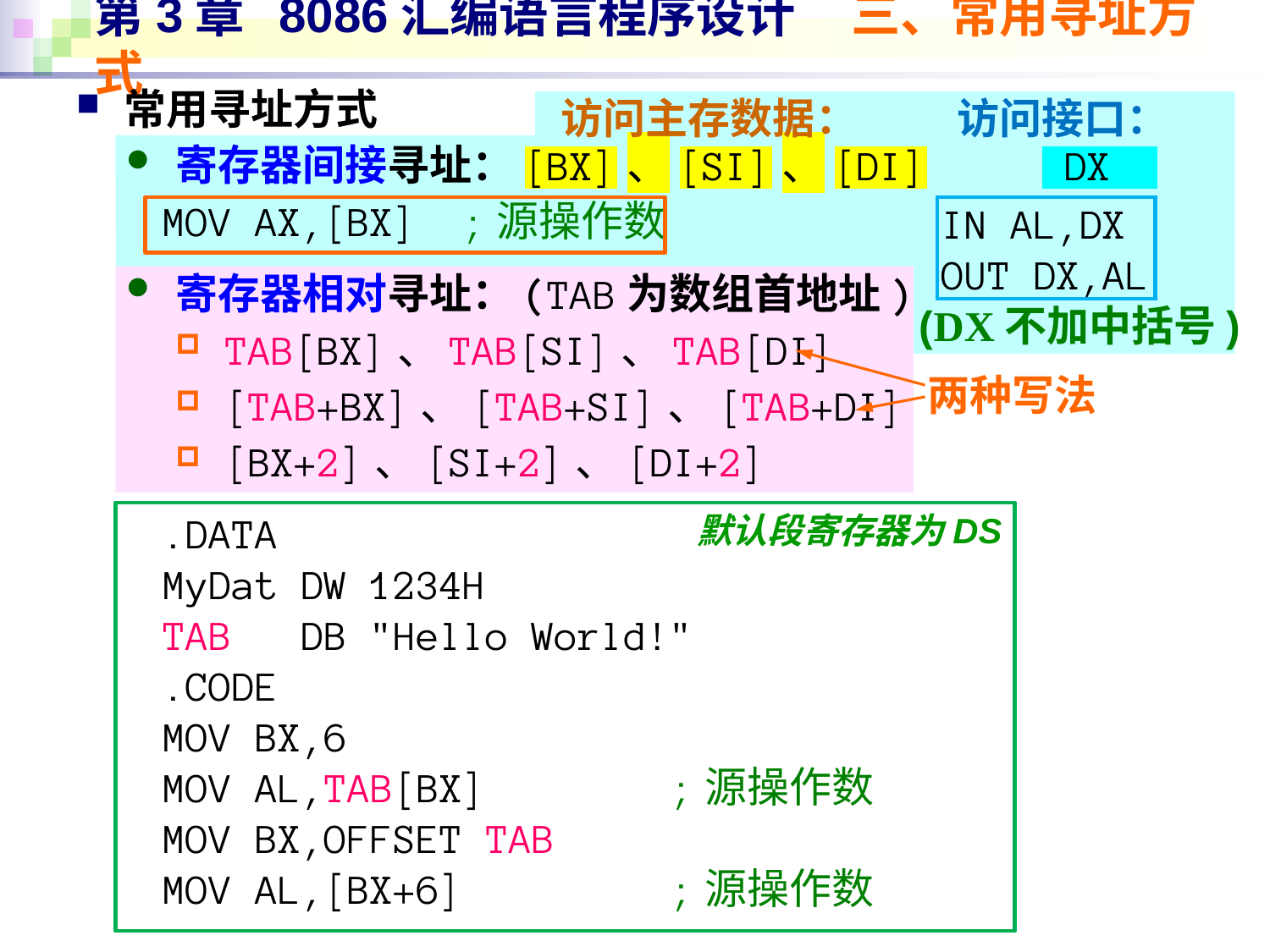

# 第3章  8086汇编语言程序设计     三、常用寻址方式
常用寻址方式
寄存器间接寻址：[BX]、[SI]、[DI]      DX.
MOV AX,[BX]  ;源操作数
寄存器相对寻址：(TAB为数组首地址)
TAB[BX]、TAB[SI]、TAB[DI]
[TAB+BX]、[TAB+SI]、[TAB+DI]
[BX+2]、[SI+2]、[DI+2]
.DATA
MyDat DW 1234H
TAB   DB "Hello World!"
.CODE
MOV BX,6
MOV AL,TAB[BX]		;源操作数
MOV BX,OFFSET TAB
MOV AL,[BX+6]		;源操作数

访问主存数据：
访问接口：
IN AL,DX
OUT DX,AL

(DX不加中括号)
两种写法

默认段寄存器为DS
20